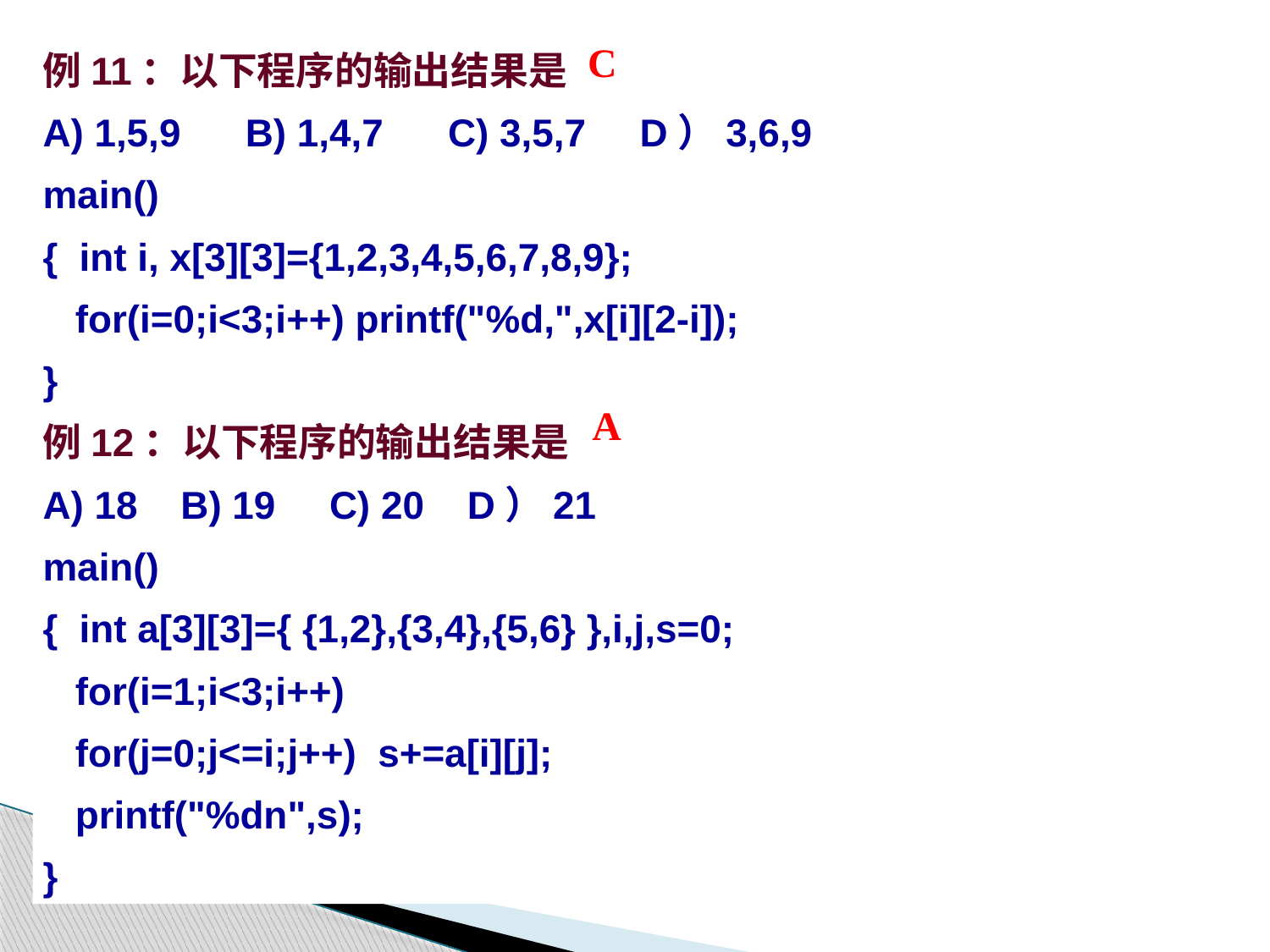

C
例11：以下程序的输出结果是
A) 1,5,9      B) 1,4,7      C) 3,5,7     D）3,6,9
main()
{  int i, x[3][3]={1,2,3,4,5,6,7,8,9};
   for(i=0;i<3;i++) printf("%d,",x[i][2-i]);
}
例12：以下程序的输出结果是
A) 18    B) 19     C) 20    D）21
main()
{  int a[3][3]={ {1,2},{3,4},{5,6} },i,j,s=0;
   for(i=1;i<3;i++)
   for(j=0;j<=i;j++)  s+=a[i][j];
   printf("%dn",s);
}
A